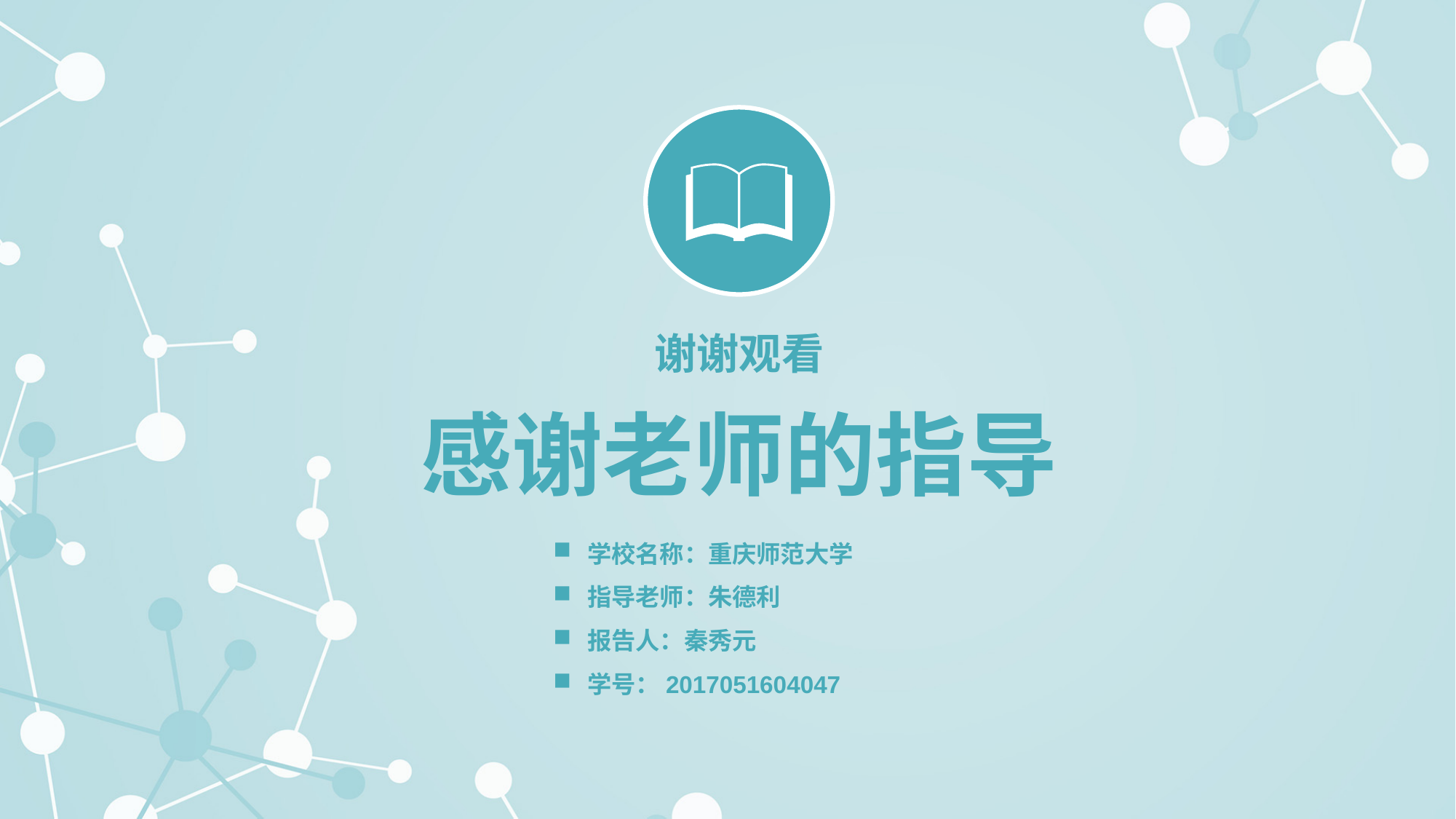

谢谢观看
感谢老师的指导
学校名称：重庆师范大学
指导老师：朱德利
报告人：秦秀元
学号：2017051604047